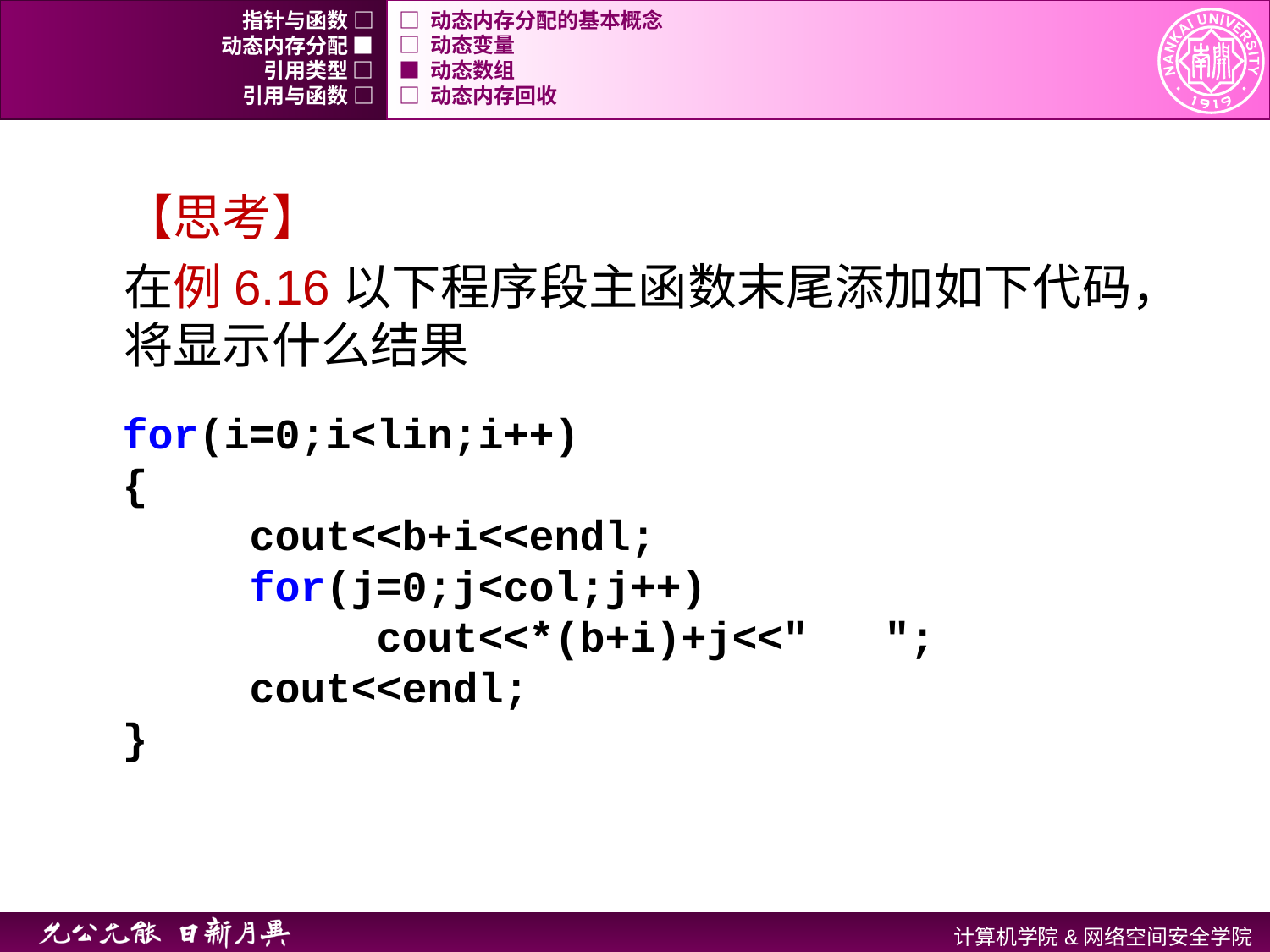

指针与函数 □
□ 动态内存分配的基本概念
动态内存分配 ■
□ 动态变量
引用类型 □
■ 动态数组
引用与函数 □
□ 动态内存回收
【思考】
在例6.16以下程序段主函数末尾添加如下代码，将显示什么结果
	for(i=0;i<lin;i++)
	{
		cout<<b+i<<endl;
		for(j=0;j<col;j++)
			cout<<*(b+i)+j<<"	";
		cout<<endl;
	}